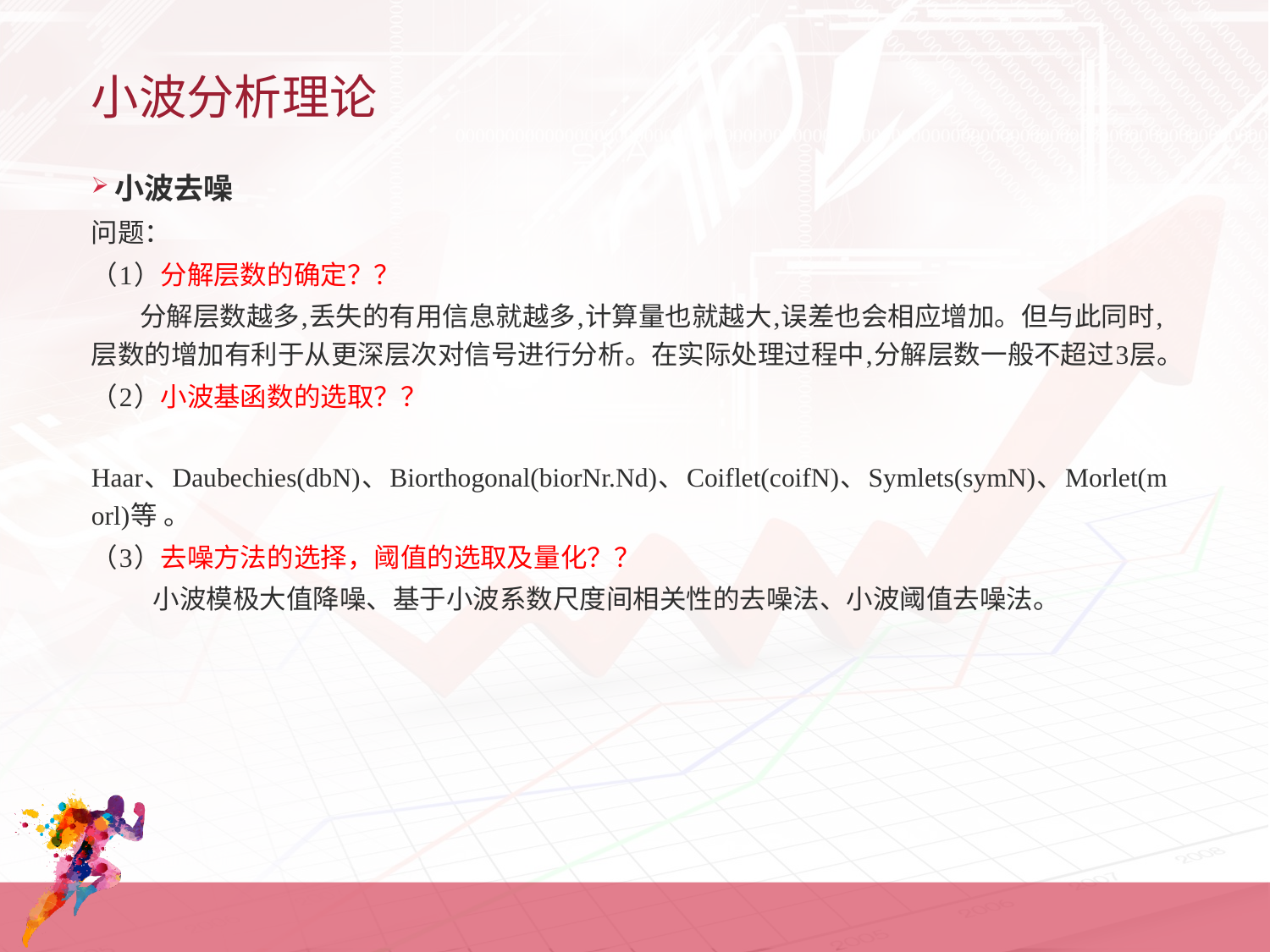

# 小波分析理论
小波去噪
问题：
（1）分解层数的确定？？
        分解层数越多,丢失的有用信息就越多,计算量也就越大,误差也会相应增加。但与此同时,层数的增加有利于从更深层次对信号进行分析。在实际处理过程中,分解层数一般不超过3层。
（2）小波基函数的选取？？
          Haar、Daubechies(dbN)、Biorthogonal(biorNr.Nd)、Coiflet(coifN)、Symlets(symN)、Morlet(morl)等 。
（3）去噪方法的选择，阈值的选取及量化？？
             小波模极大值降噪、基于小波系数尺度间相关性的去噪法、小波阈值去噪法。